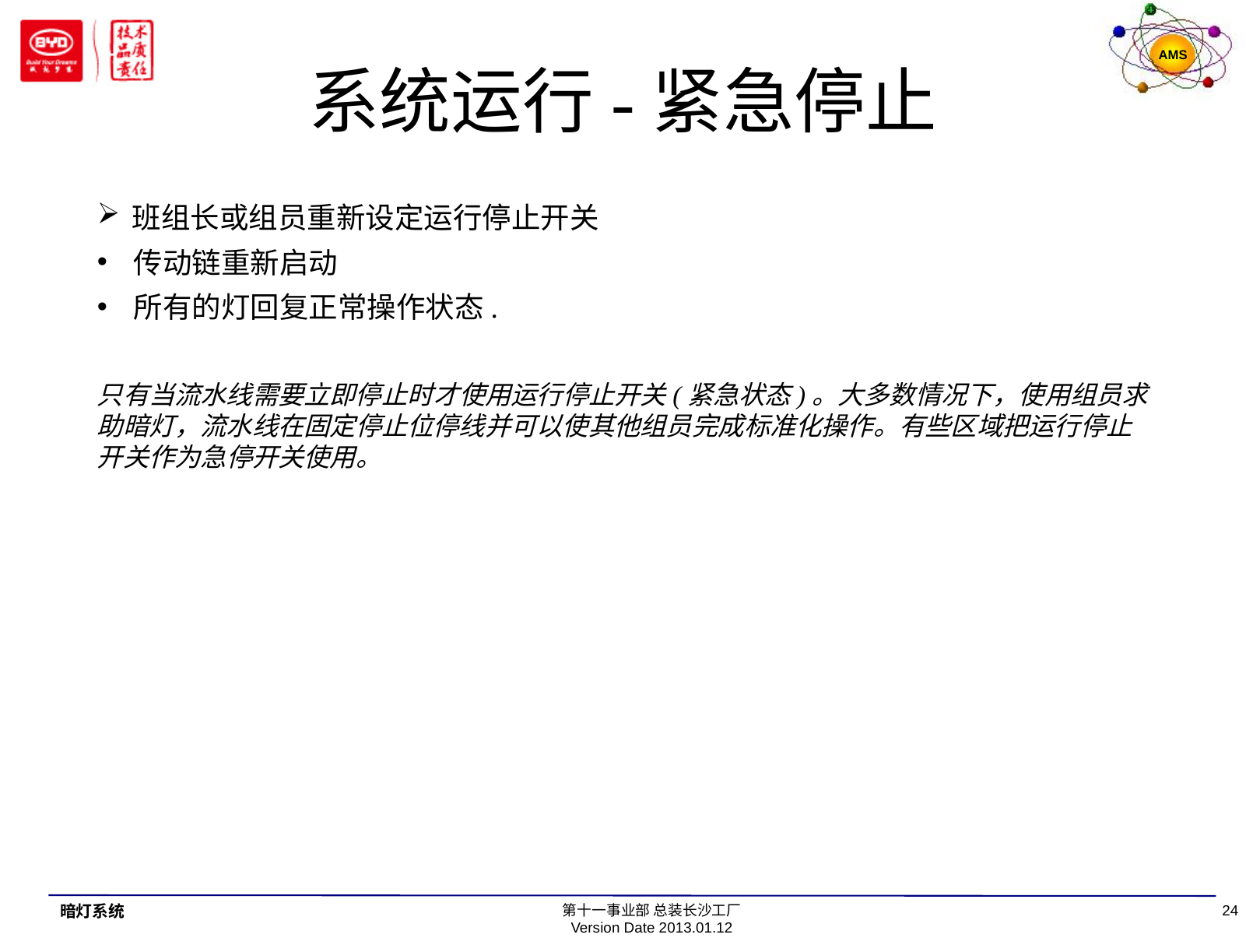

系统运行-紧急停止
班组长或组员重新设定运行停止开关
传动链重新启动
所有的灯回复正常操作状态.

只有当流水线需要立即停止时才使用运行停止开关(紧急状态)。大多数情况下，使用组员求助暗灯，流水线在固定停止位停线并可以使其他组员完成标准化操作。有些区域把运行停止开关作为急停开关使用。